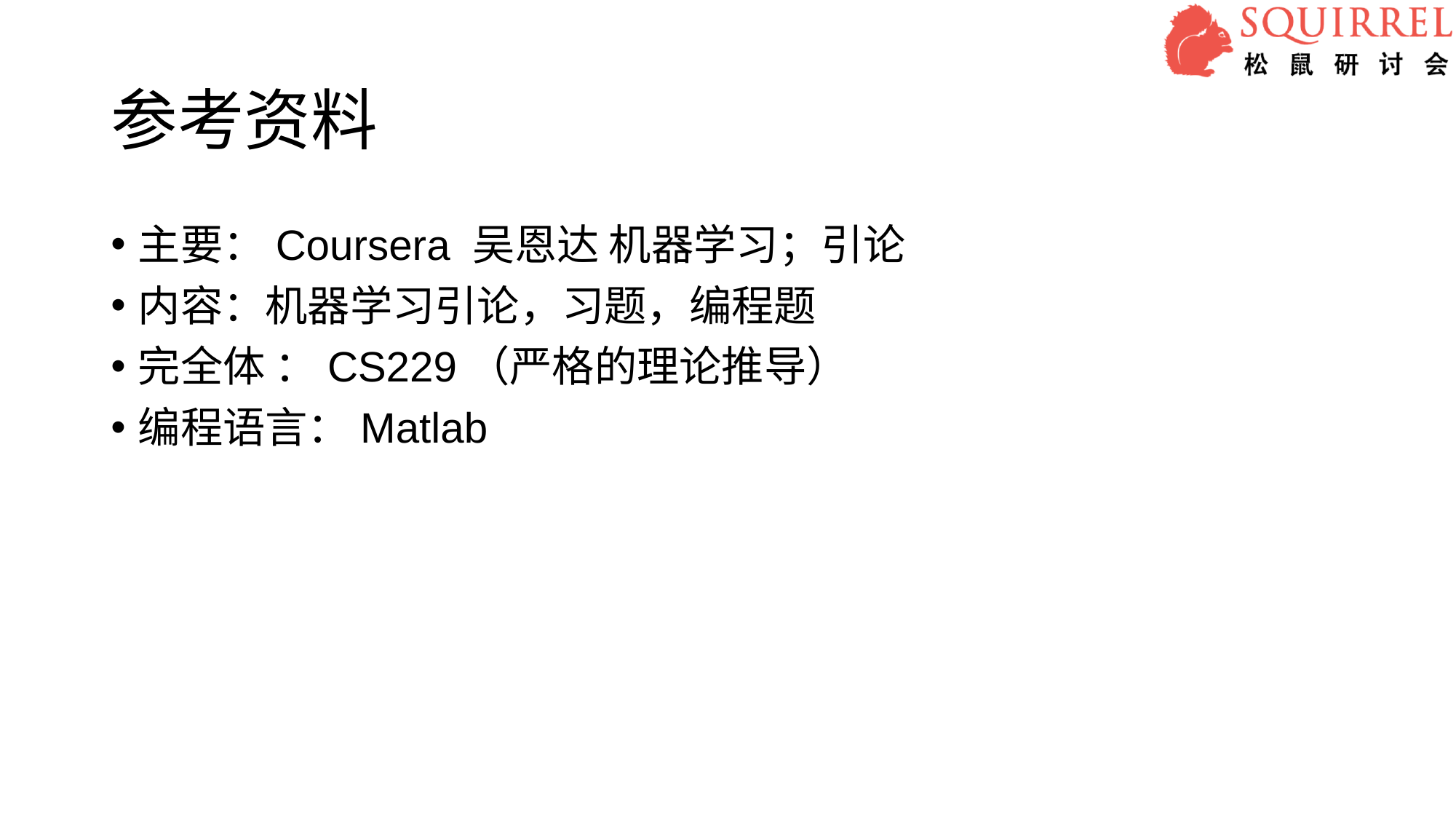

# 参考资料
主要：Coursera 吴恩达 机器学习；引论
内容：机器学习引论，习题，编程题
完全体 ：CS229（严格的理论推导）
编程语言：Matlab